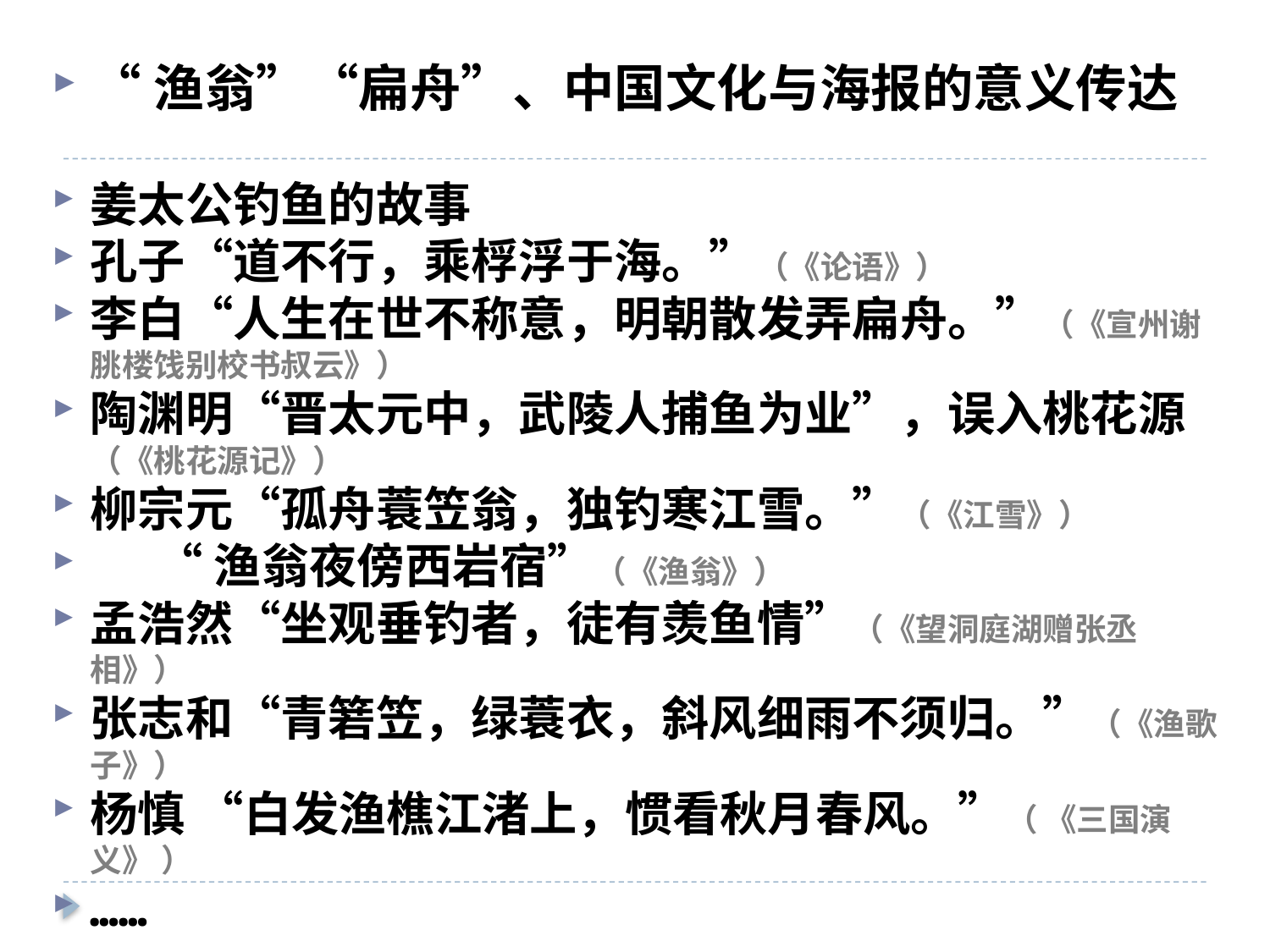

#
“渔翁”“扁舟”、中国文化与海报的意义传达

姜太公钓鱼的故事
孔子“道不行，乘桴浮于海。”（《论语》）
李白“人生在世不称意，明朝散发弄扁舟。”（《宣州谢脁楼饯别校书叔云》）
陶渊明“晋太元中，武陵人捕鱼为业”，误入桃花源（《桃花源记》）
柳宗元“孤舟蓑笠翁，独钓寒江雪。”（《江雪》）
      “渔翁夜傍西岩宿”（《渔翁》）
孟浩然“坐观垂钓者，徒有羡鱼情”（《望洞庭湖赠张丞相》）
张志和“青箬笠，绿蓑衣，斜风细雨不须归。”（《渔歌子》）
杨慎 “白发渔樵江渚上，惯看秋月春风。”（ 《三国演义》 ）
……